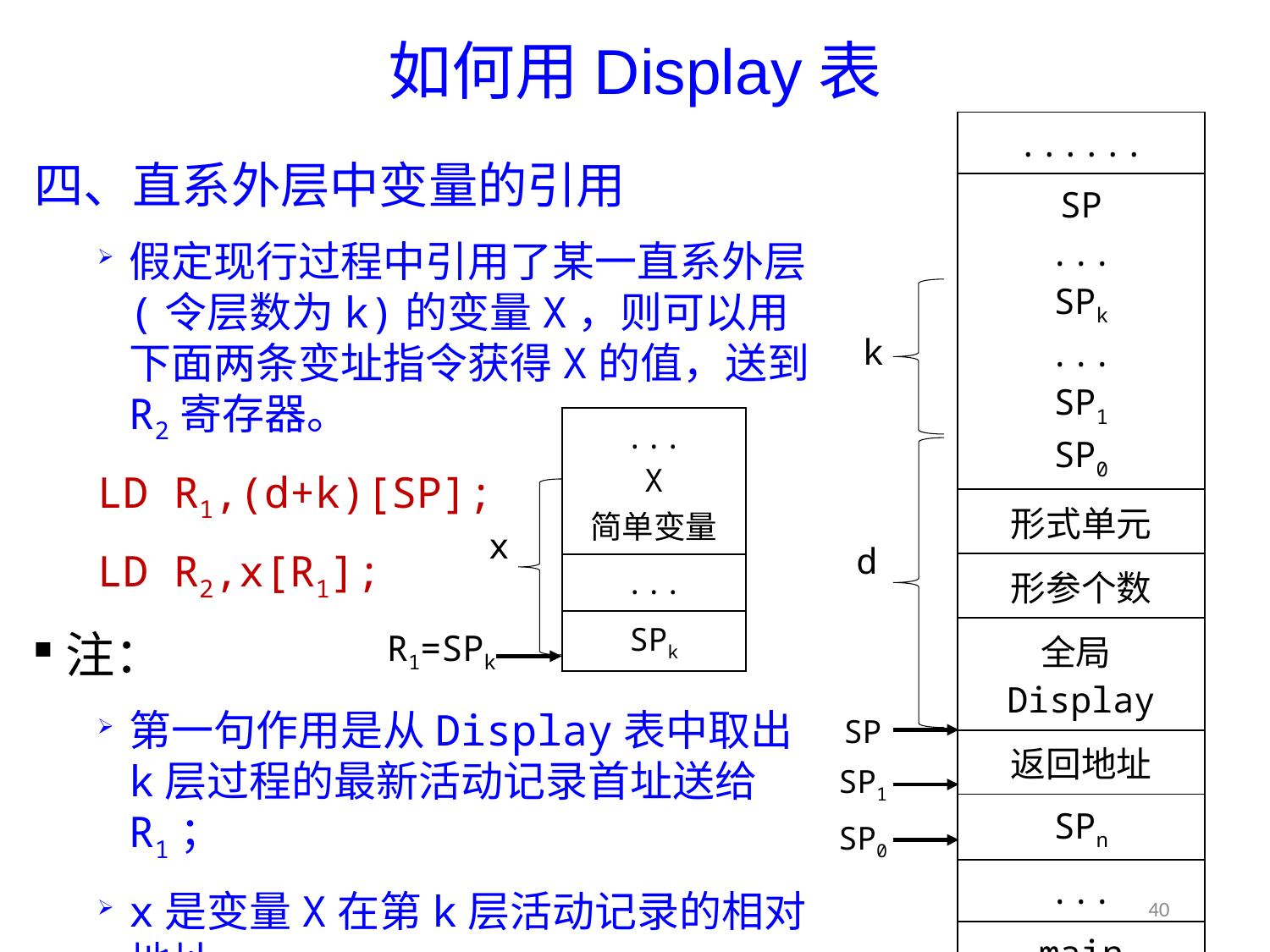

# 如何用Display表
| ...... |
| --- |
| SP ... SPk ... SP1 SP0 |
| 形式单元 |
| 形参个数 |
| 全局Display |
| 返回地址 |
| SPn |
| ... |
| main |

k

d
SP
SP1
SP0
四、直系外层中变量的引用
假定现行过程中引用了某一直系外层(令层数为k)的变量X，则可以用下面两条变址指令获得X的值，送到R2寄存器。
LD R1,(d+k)[SP];
LD R2,x[R1];
注：
第一句作用是从Display表中取出k层过程的最新活动记录首址送给R1；
x是变量X在第k层活动记录的相对地址。
| ... X 简单变量 |
| --- |
| ... |
| SPk |

x
R1=SPk
40